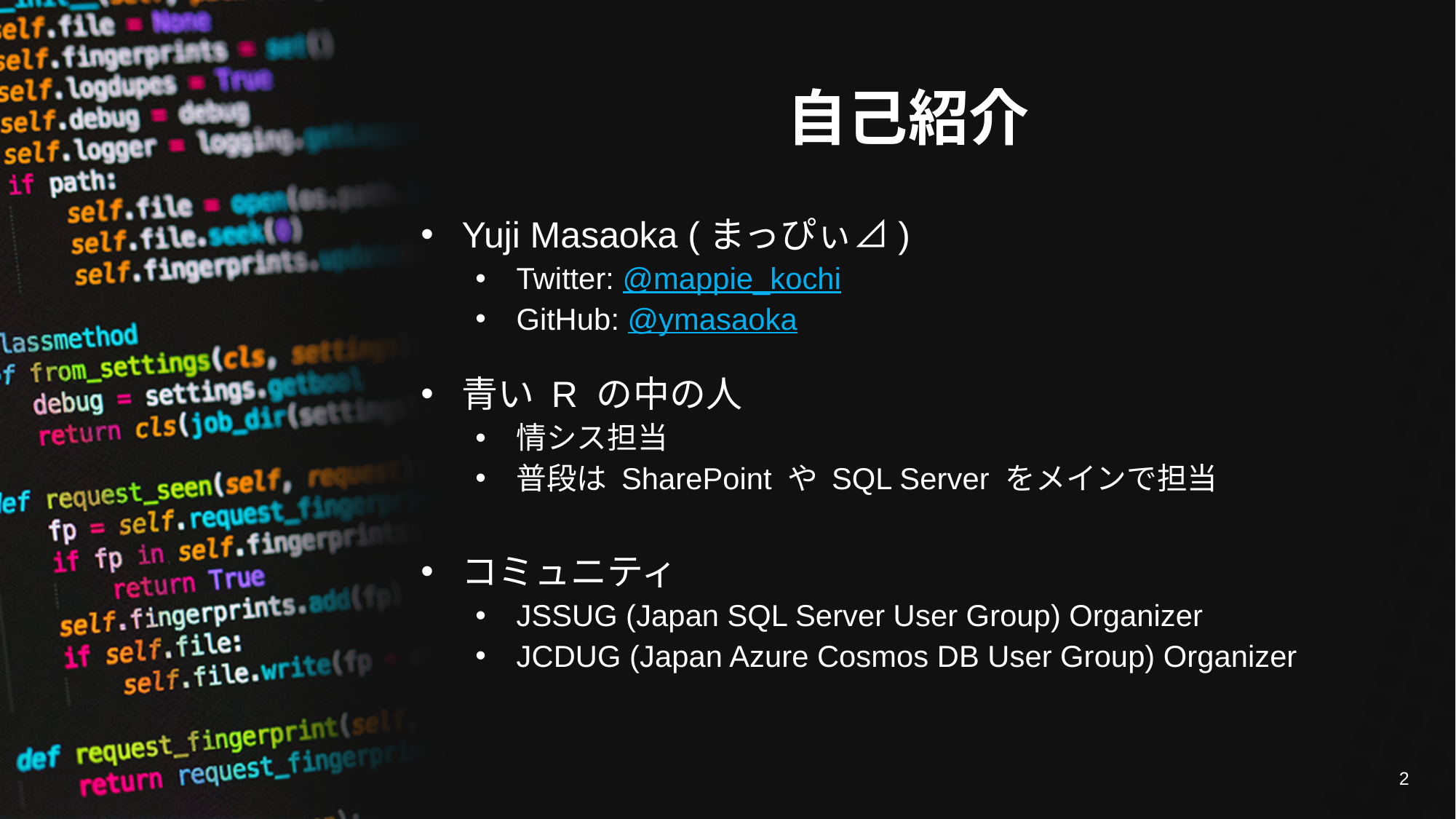

# 自己紹介
Yuji Masaoka (まっぴぃ⊿)
Twitter: @mappie_kochi
GitHub: @ymasaoka

青い R の中の人
情シス担当
普段は SharePoint や SQL Server をメインで担当

コミュニティ
JSSUG (Japan SQL Server User Group) Organizer
JCDUG (Japan Azure Cosmos DB User Group) Organizer

2